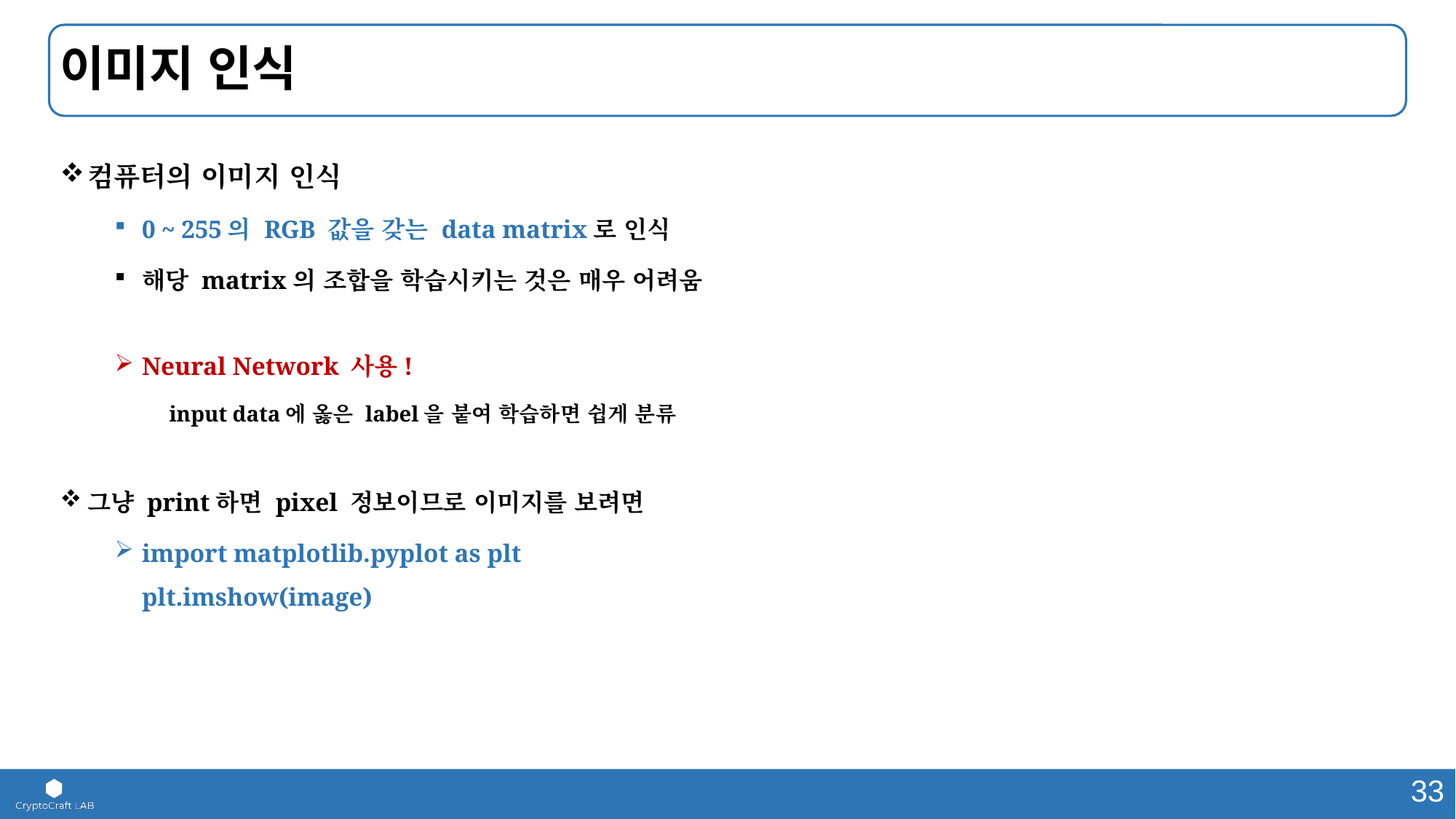

# 이미지 인식
컴퓨터의 이미지 인식
0 ~ 255의 RGB 값을 갖는 data matrix로 인식
해당 matrix의 조합을 학습시키는 것은 매우 어려움

Neural Network 사용!
input data에 옳은 label을 붙여 학습하면 쉽게 분류

그냥 print하면 pixel 정보이므로 이미지를 보려면
import matplotlib.pyplot as plt
plt.imshow(image)